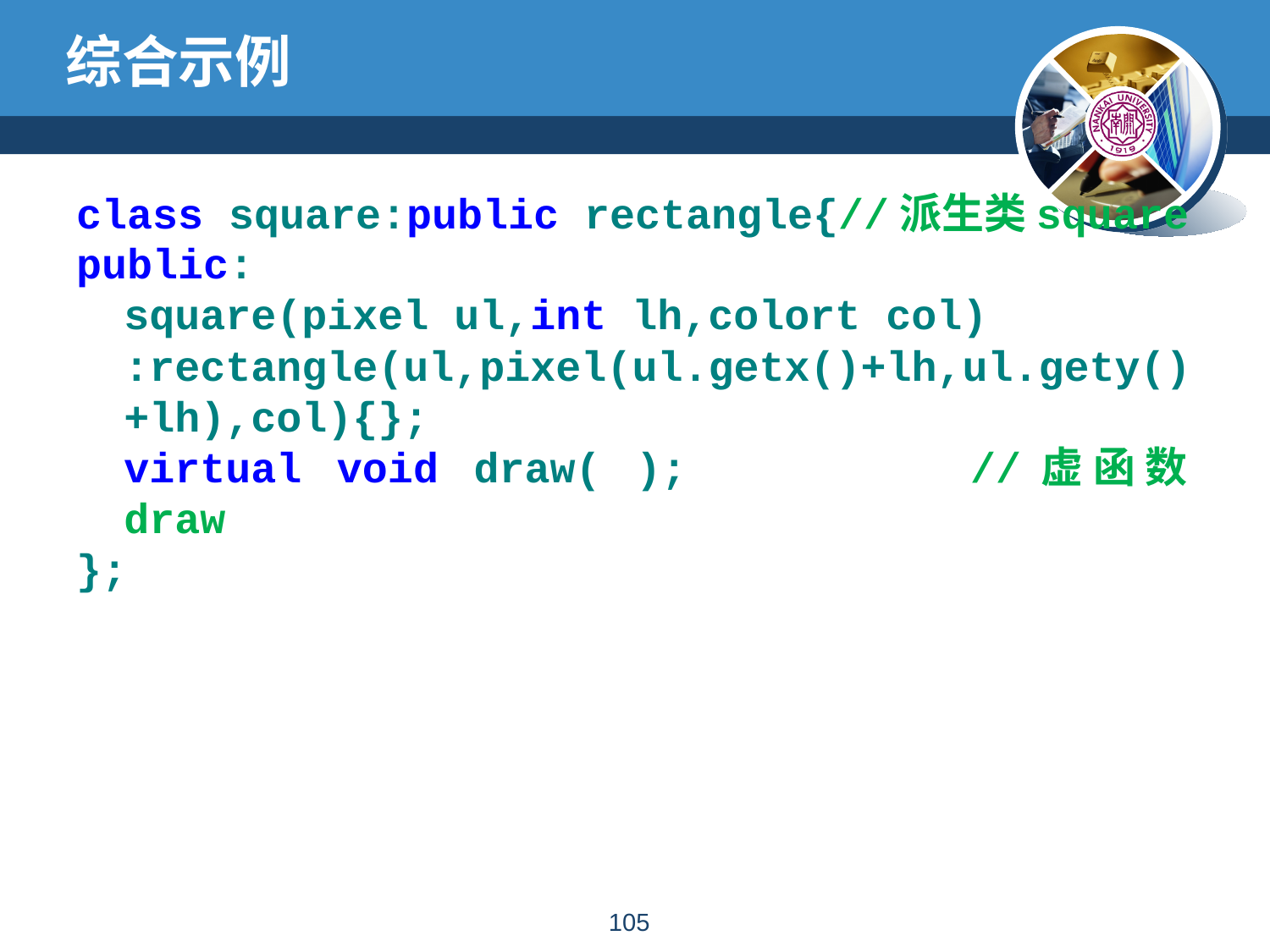

# 综合示例
class square:public rectangle{//派生类square
public:
	square(pixel ul,int lh,colort col)
	:rectangle(ul,pixel(ul.getx()+lh,ul.gety()+lh),col){};
	virtual void draw( );  		 //虚函数draw
};

105